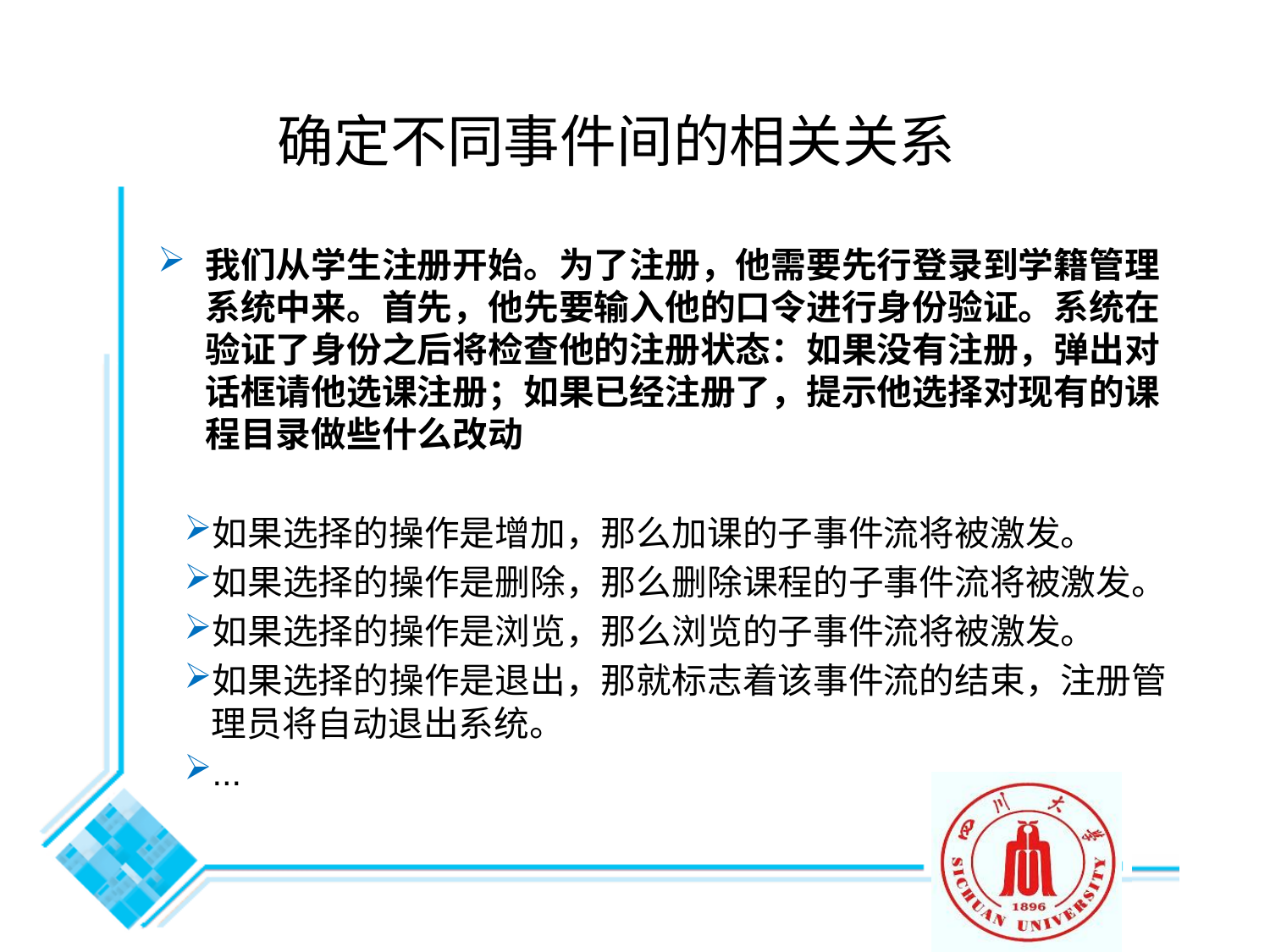

# 确定不同事件间的相关关系
我们从学生注册开始。为了注册，他需要先行登录到学籍管理系统中来。首先，他先要输入他的口令进行身份验证。系统在验证了身份之后将检查他的注册状态：如果没有注册，弹出对话框请他选课注册；如果已经注册了，提示他选择对现有的课程目录做些什么改动

如果选择的操作是增加，那么加课的子事件流将被激发。
如果选择的操作是删除，那么删除课程的子事件流将被激发。
如果选择的操作是浏览，那么浏览的子事件流将被激发。
如果选择的操作是退出，那就标志着该事件流的结束，注册管理员将自动退出系统。
...